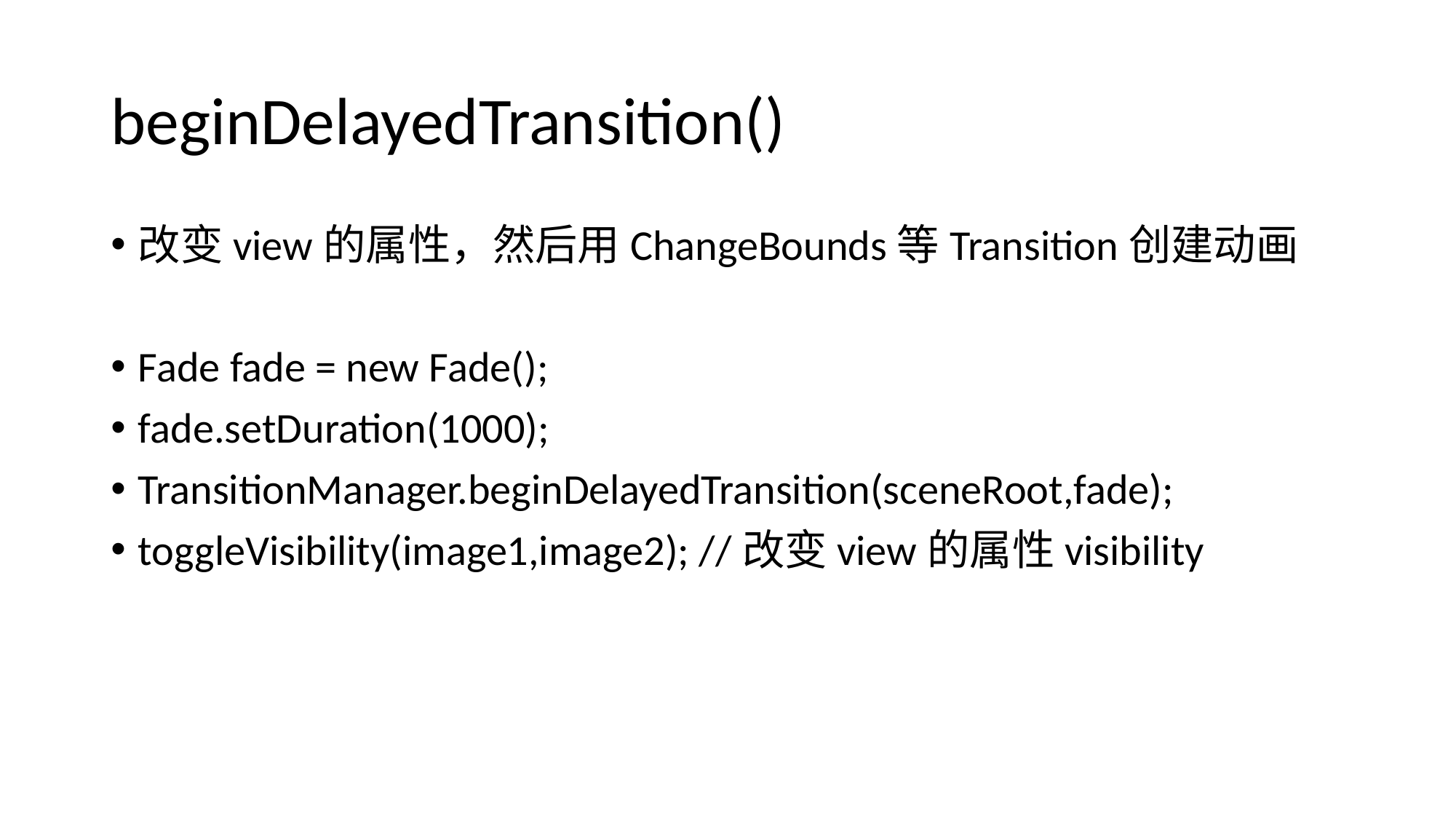

# beginDelayedTransition()
改变view的属性，然后用ChangeBounds等Transition创建动画

Fade fade = new Fade();
fade.setDuration(1000);
TransitionManager.beginDelayedTransition(sceneRoot,fade);
toggleVisibility(image1,image2); //改变view的属性visibility